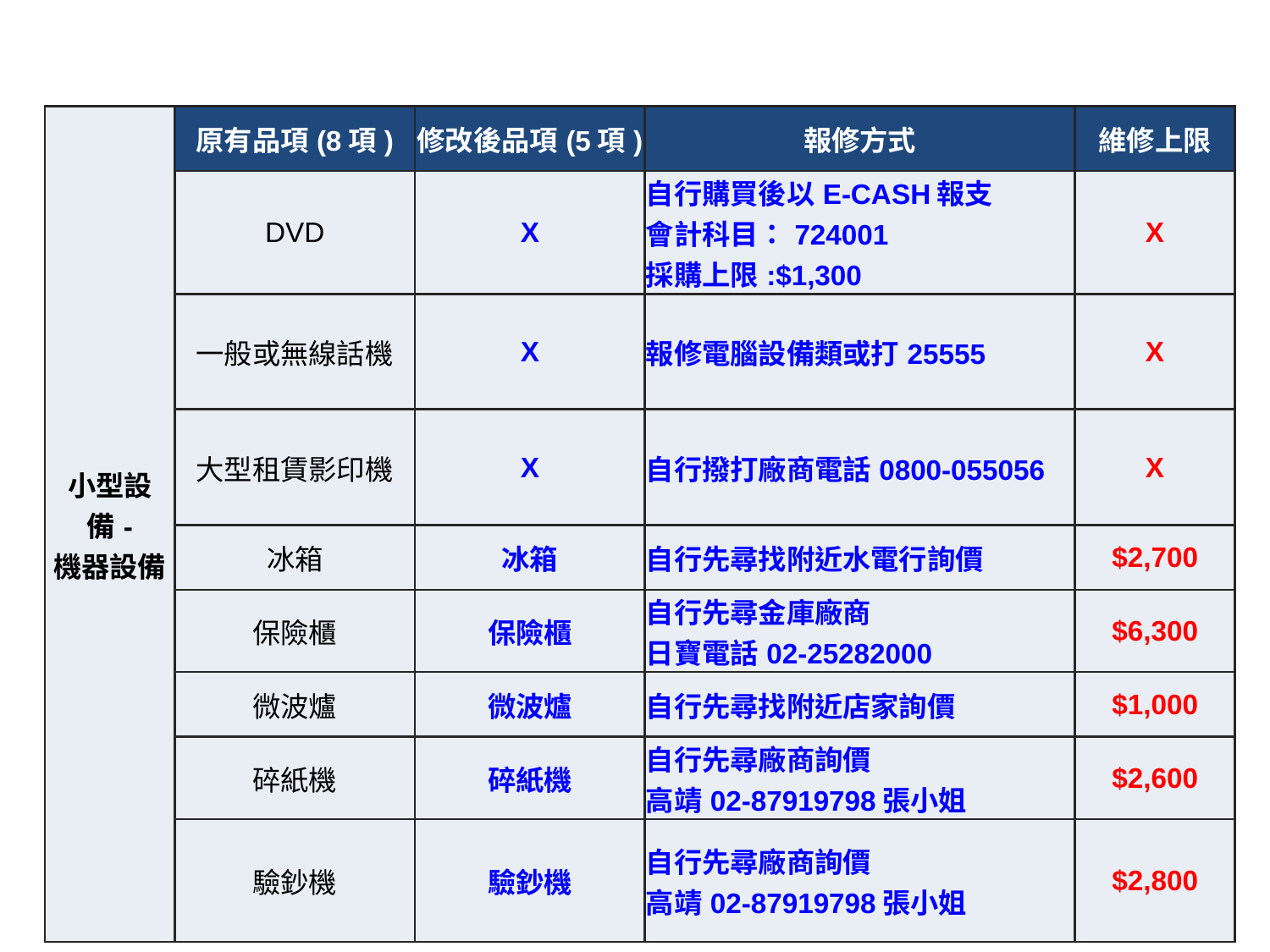

| 小型設備- 機器設備 | 原有品項(8項) | 修改後品項(5項) | 報修方式 | 維修上限 |
| --- | --- | --- | --- | --- |
|  | DVD | X | 自行購買後以E-CASH報支 會計科目：724001 採購上限:$1,300 | X |
|  | 一般或無線話機 | X | 報修電腦設備類或打25555 | X |
|  | 大型租賃影印機 | X | 自行撥打廠商電話0800-055056 | X |
|  | 冰箱 | 冰箱 | 自行先尋找附近水電行詢價 | $2,700 |
|  | 保險櫃 | 保險櫃 | 自行先尋金庫廠商 日寶電話02-25282000 | $6,300 |
|  | 微波爐 | 微波爐 | 自行先尋找附近店家詢價 | $1,000 |
|  | 碎紙機 | 碎紙機 | 自行先尋廠商詢價 高靖02-87919798張小姐 | $2,600 |
|  | 驗鈔機 | 驗鈔機 | 自行先尋廠商詢價 高靖02-87919798張小姐 | $2,800 |